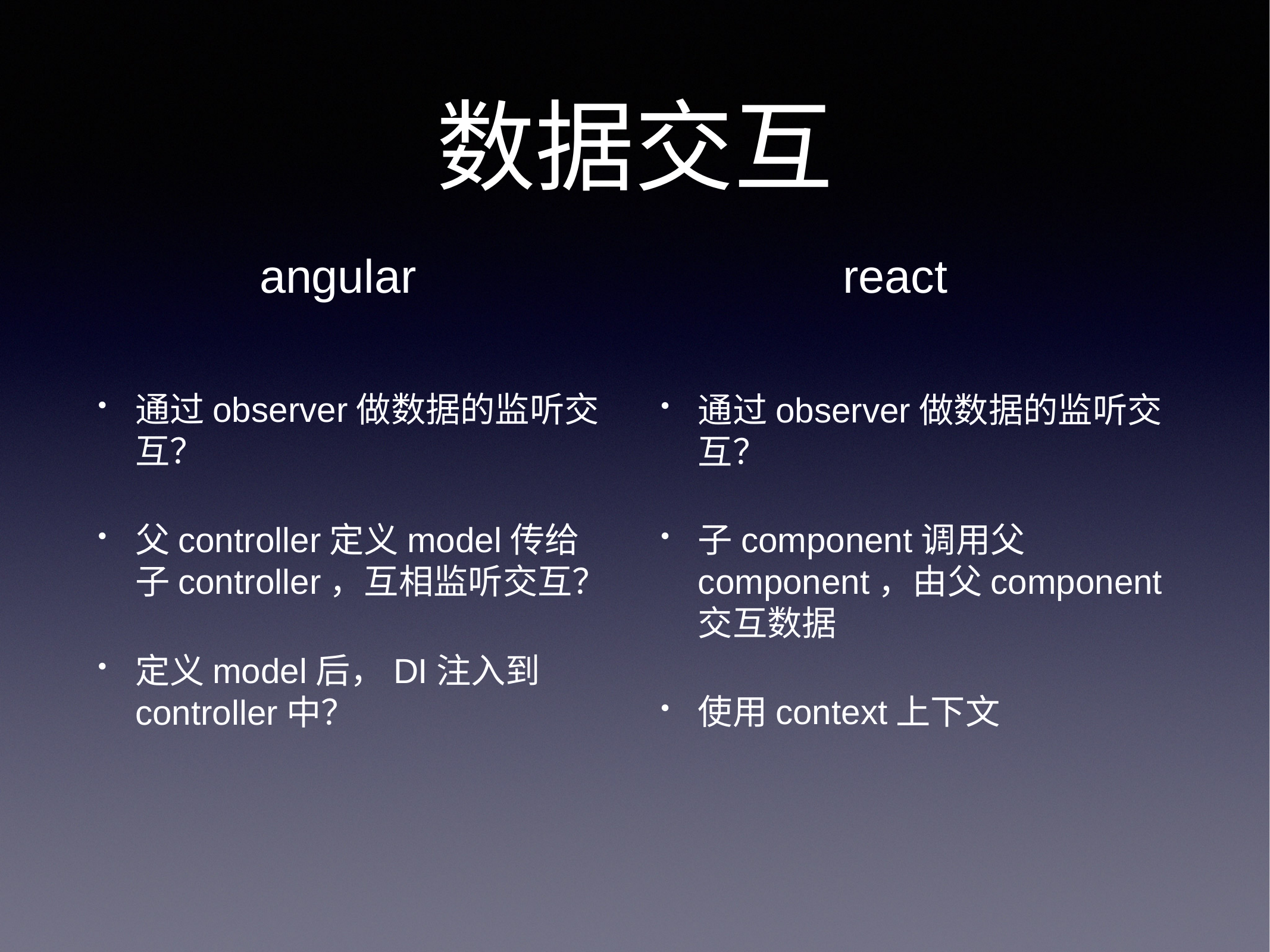

# 数据交互
angular
react
通过observer做数据的监听交互？
父controller定义model传给子controller，互相监听交互？
定义model后，DI注入到controller中？
通过observer做数据的监听交互？
子component调用父component，由父component交互数据
使用context上下文
12